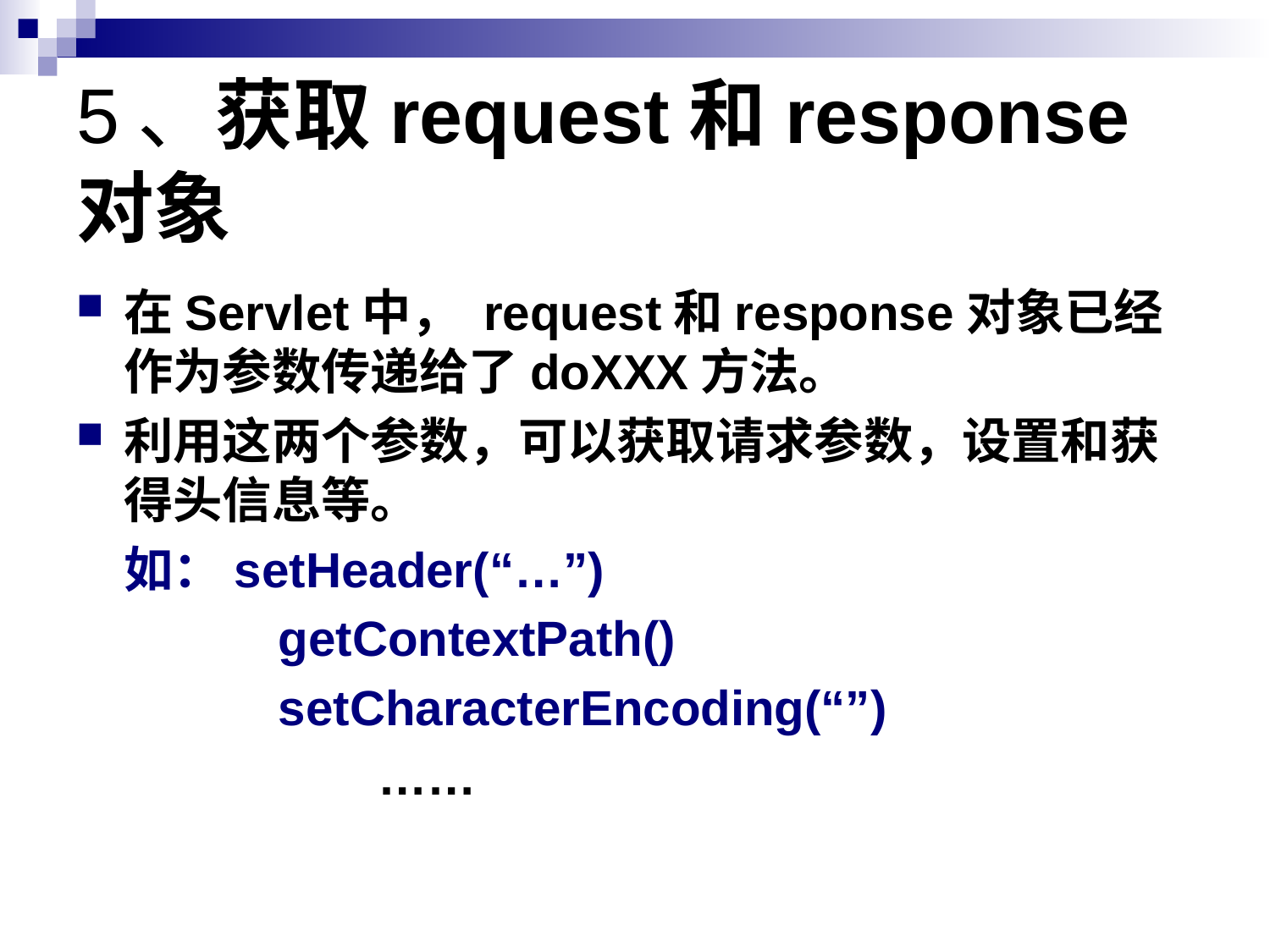

# 5、获取request和response对象
在Servlet中， request和response对象已经作为参数传递给了doXXX方法。
利用这两个参数，可以获取请求参数，设置和获得头信息等。
	如：setHeader(“…”)
		  getContextPath()
		  setCharacterEncoding(“”)
			……
17